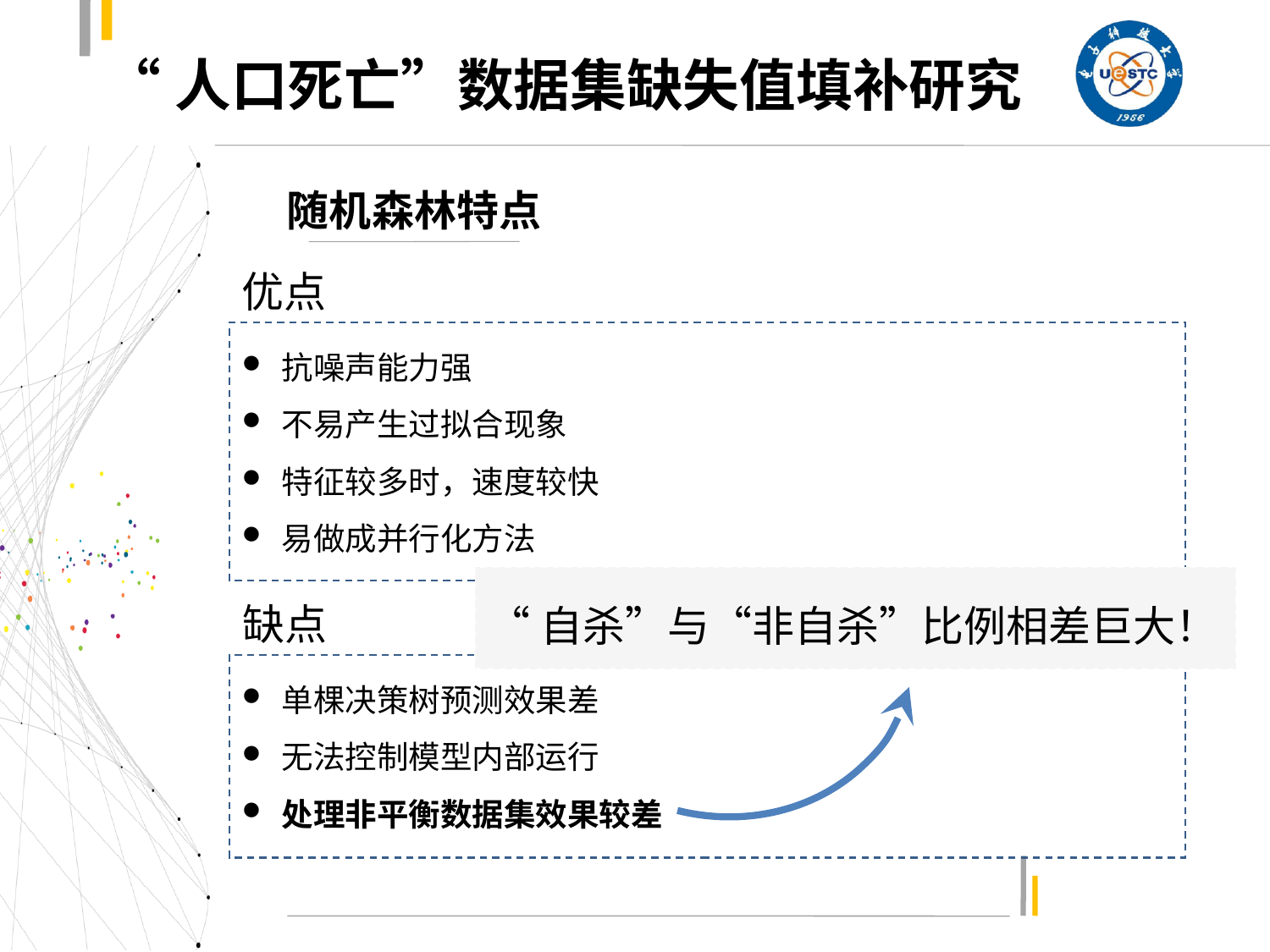

# “人口死亡”数据集缺失值填补研究
随机森林特点

优点
抗噪声能力强
不易产生过拟合现象
特征较多时，速度较快
易做成并行化方法

“自杀”与“非自杀”比例相差巨大！

缺点
单棵决策树预测效果差
无法控制模型内部运行
处理非平衡数据集效果较差